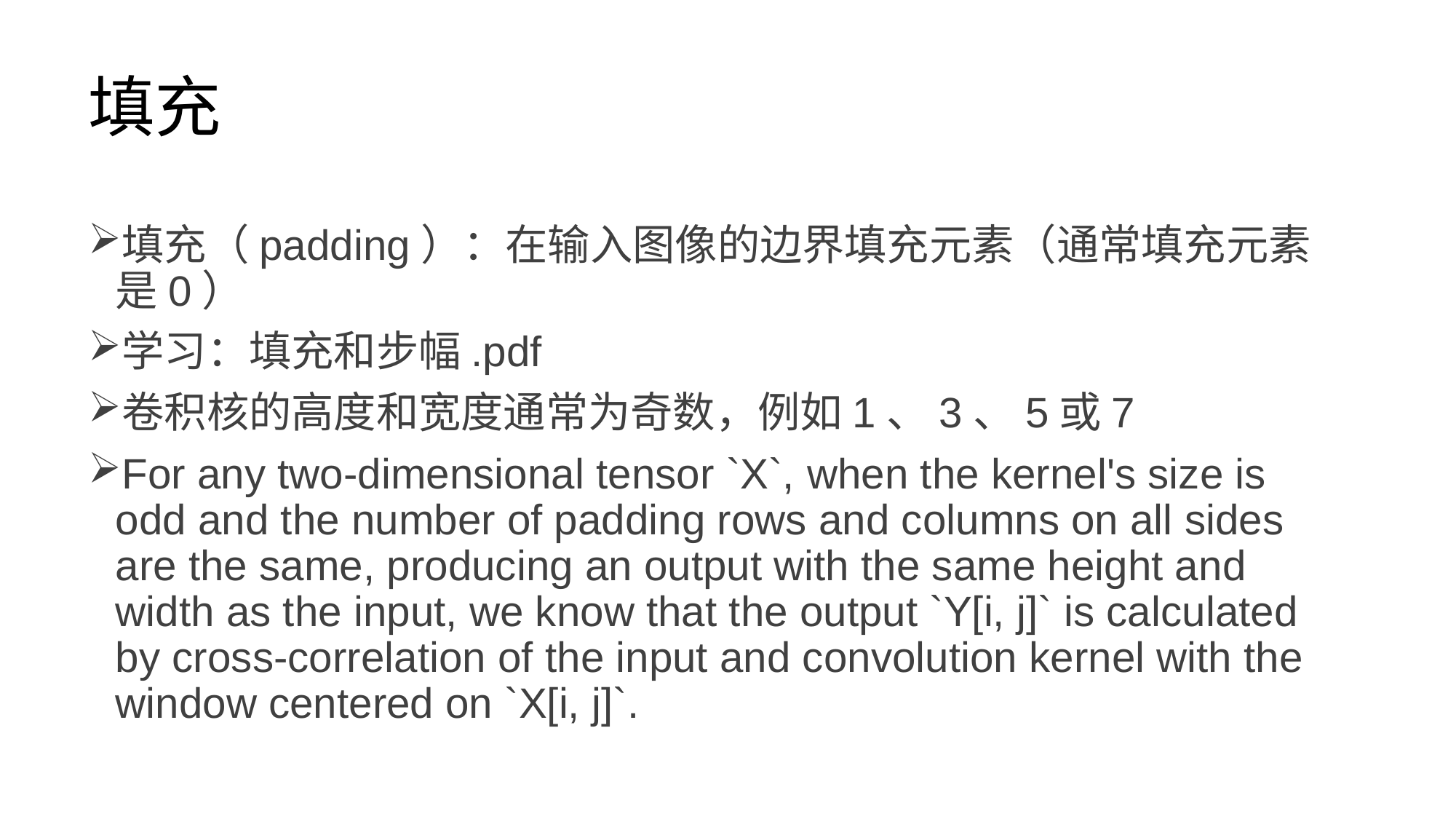

# 填充
填充（padding）：在输入图像的边界填充元素（通常填充元素是0）
学习：填充和步幅.pdf
卷积核的高度和宽度通常为奇数，例如1、3、5或7
For any two-dimensional tensor `X`, when the kernel's size is odd and the number of padding rows and columns on all sides are the same, producing an output with the same height and width as the input, we know that the output `Y[i, j]` is calculated by cross-correlation of the input and convolution kernel with the window centered on `X[i, j]`.